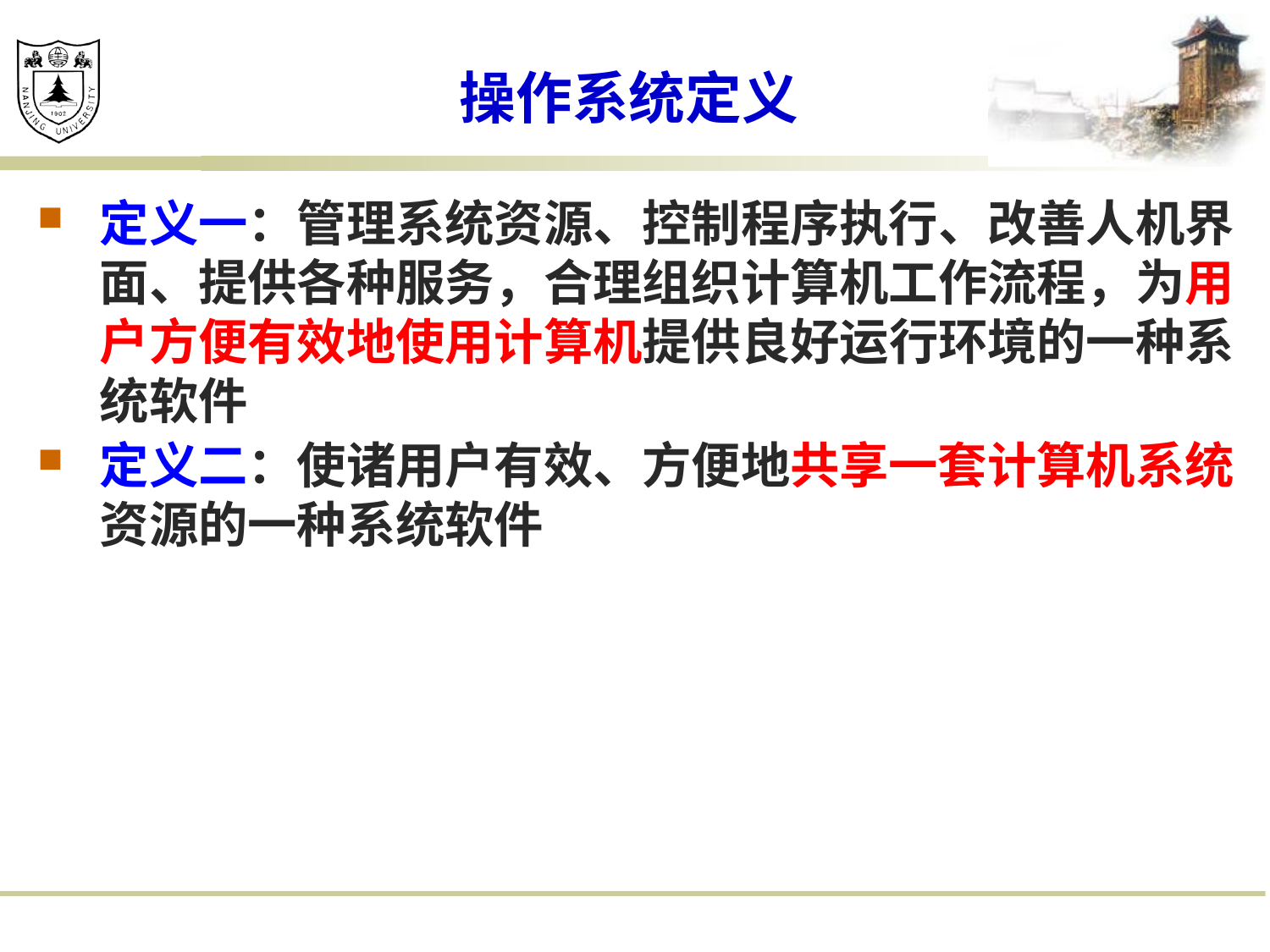

# 操作系统定义
定义一：管理系统资源、控制程序执行、改善人机界面、提供各种服务，合理组织计算机工作流程，为用户方便有效地使用计算机提供良好运行环境的一种系统软件
定义二：使诸用户有效、方便地共享一套计算机系统资源的一种系统软件

27